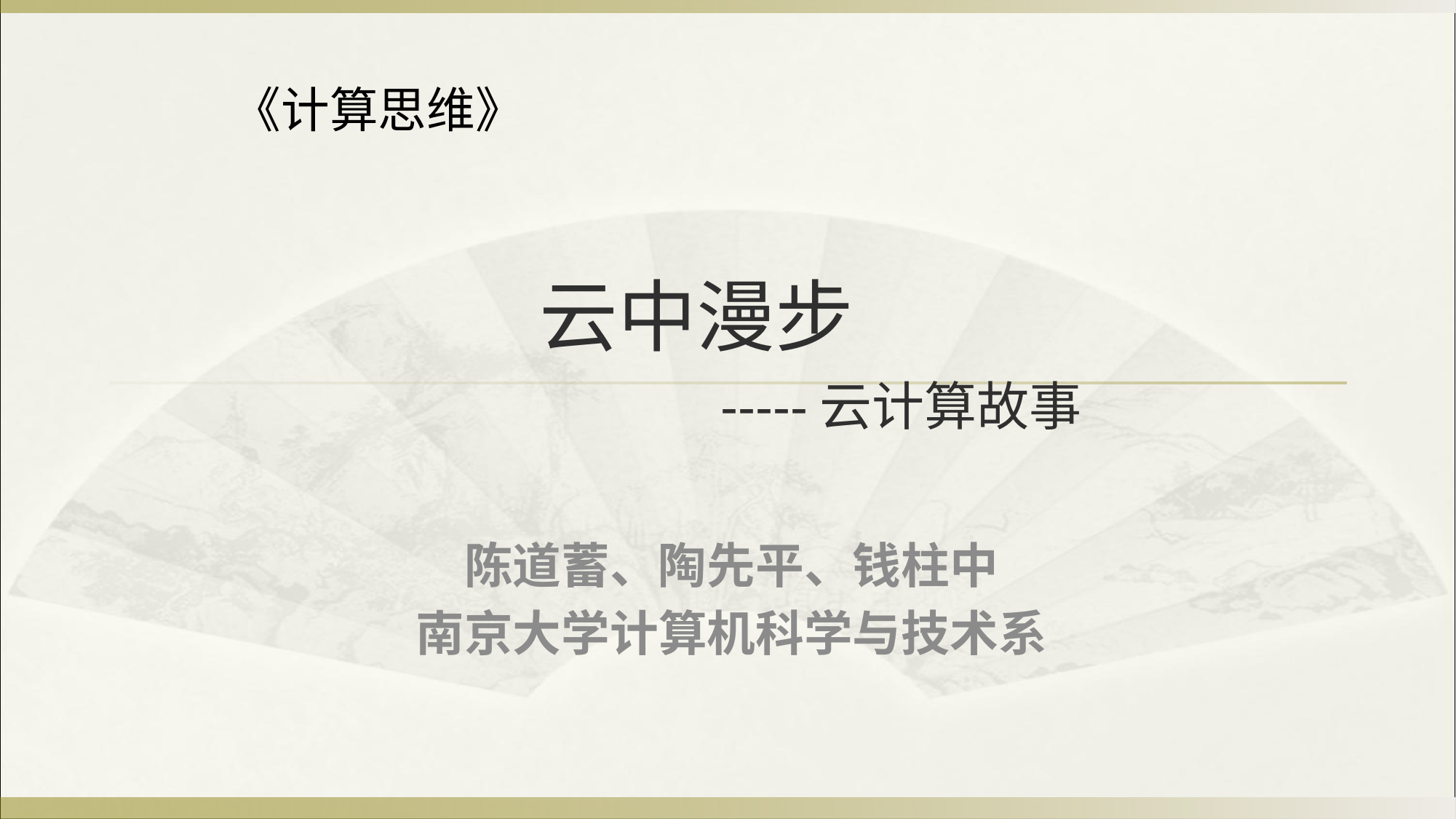

《计算思维》
# 云中漫步 -----云计算故事

陈道蓄、陶先平、钱柱中
南京大学计算机科学与技术系